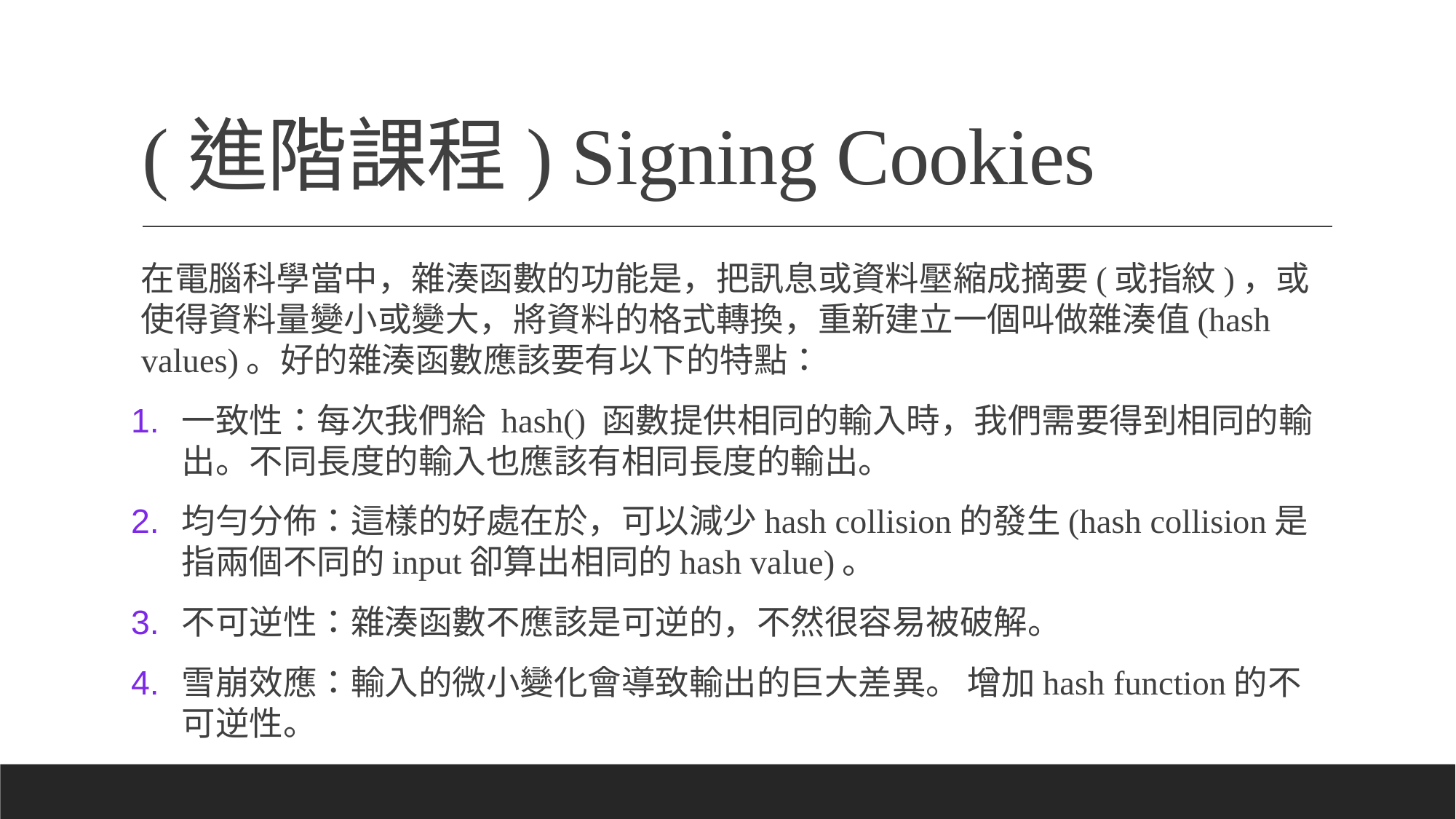

# (進階課程) Signing Cookies
在電腦科學當中，雜湊函數的功能是，把訊息或資料壓縮成摘要(或指紋)，或使得資料量變小或變大，將資料的格式轉換，重新建立一個叫做雜湊值(hash values)。好的雜湊函數應該要有以下的特點：
一致性：每次我們給 hash() 函數提供相同的輸入時，我們需要得到相同的輸出。不同長度的輸入也應該有相同長度的輸出。
均勻分佈：這樣的好處在於，可以減少hash collision的發生(hash collision是指兩個不同的input卻算出相同的hash value)。
不可逆性：雜湊函數不應該是可逆的，不然很容易被破解。
雪崩效應：輸入的微小變化會導致輸出的巨大差異。 增加hash function的不可逆性。